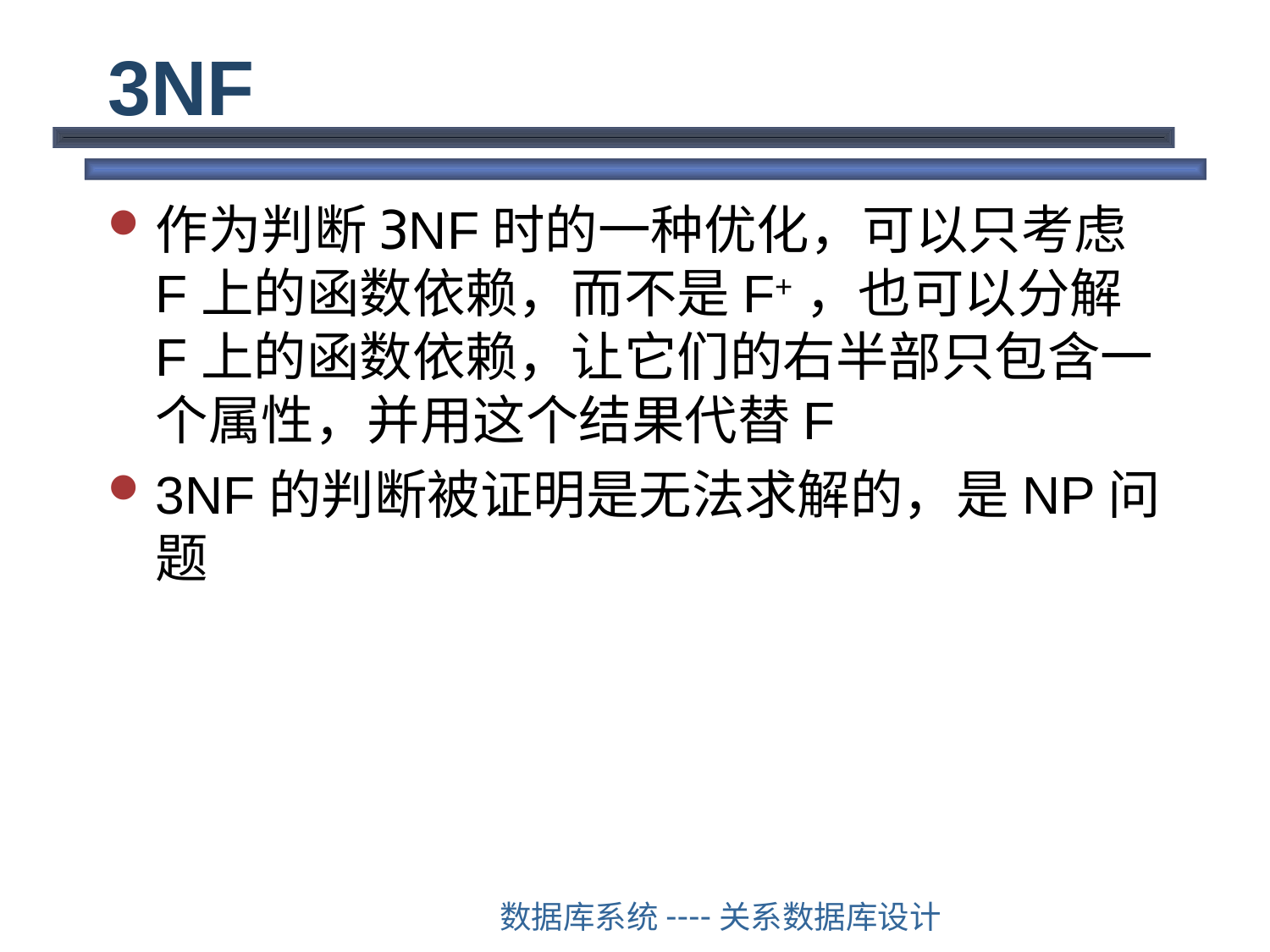

# 3NF
作为判断3NF时的一种优化，可以只考虑F上的函数依赖，而不是F+，也可以分解F上的函数依赖，让它们的右半部只包含一个属性，并用这个结果代替F
3NF的判断被证明是无法求解的，是NP问题
数据库系统----关系数据库设计